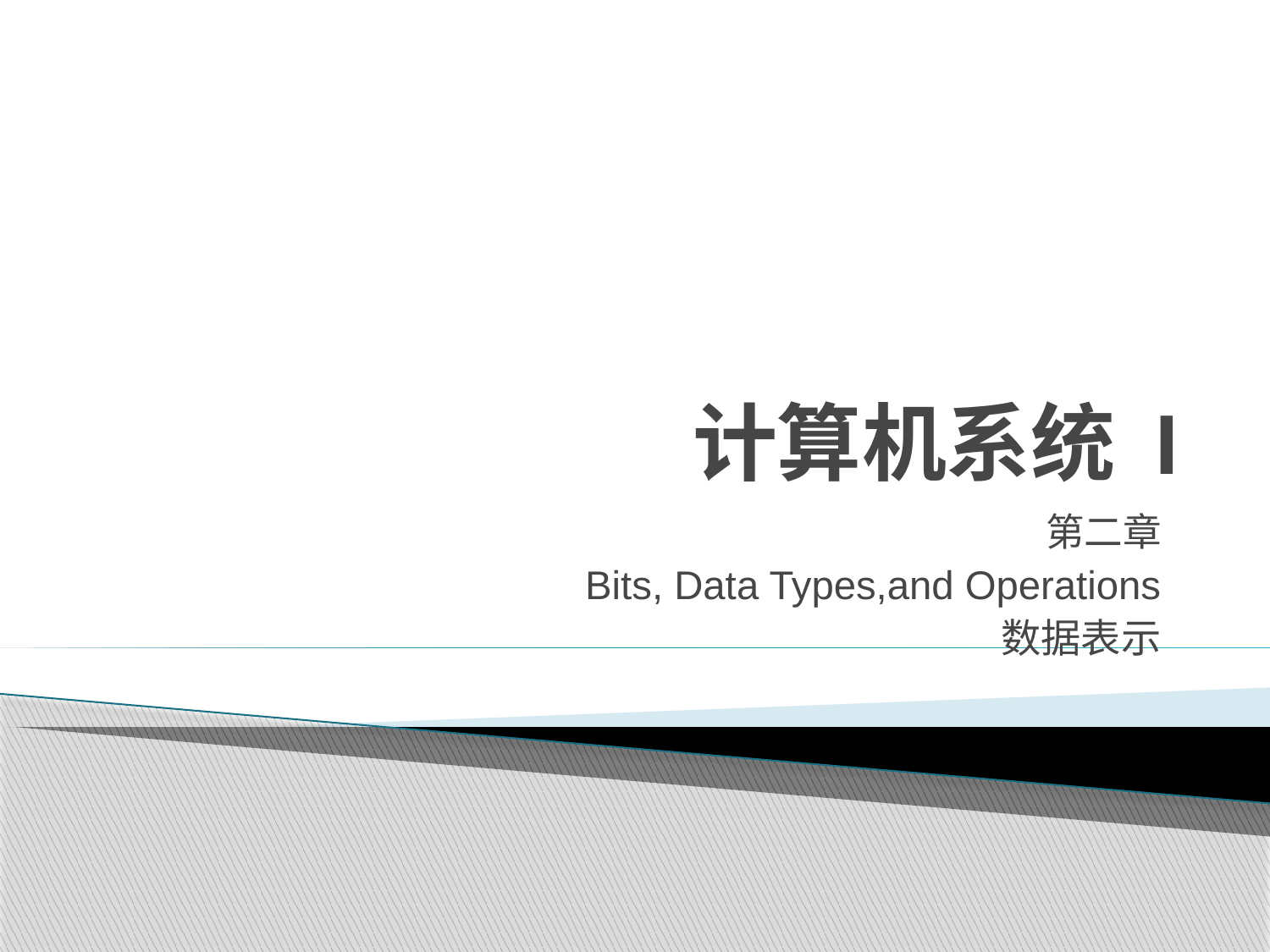

# 计算机系统 I
第二章
Bits, Data Types,and Operations
数据表示